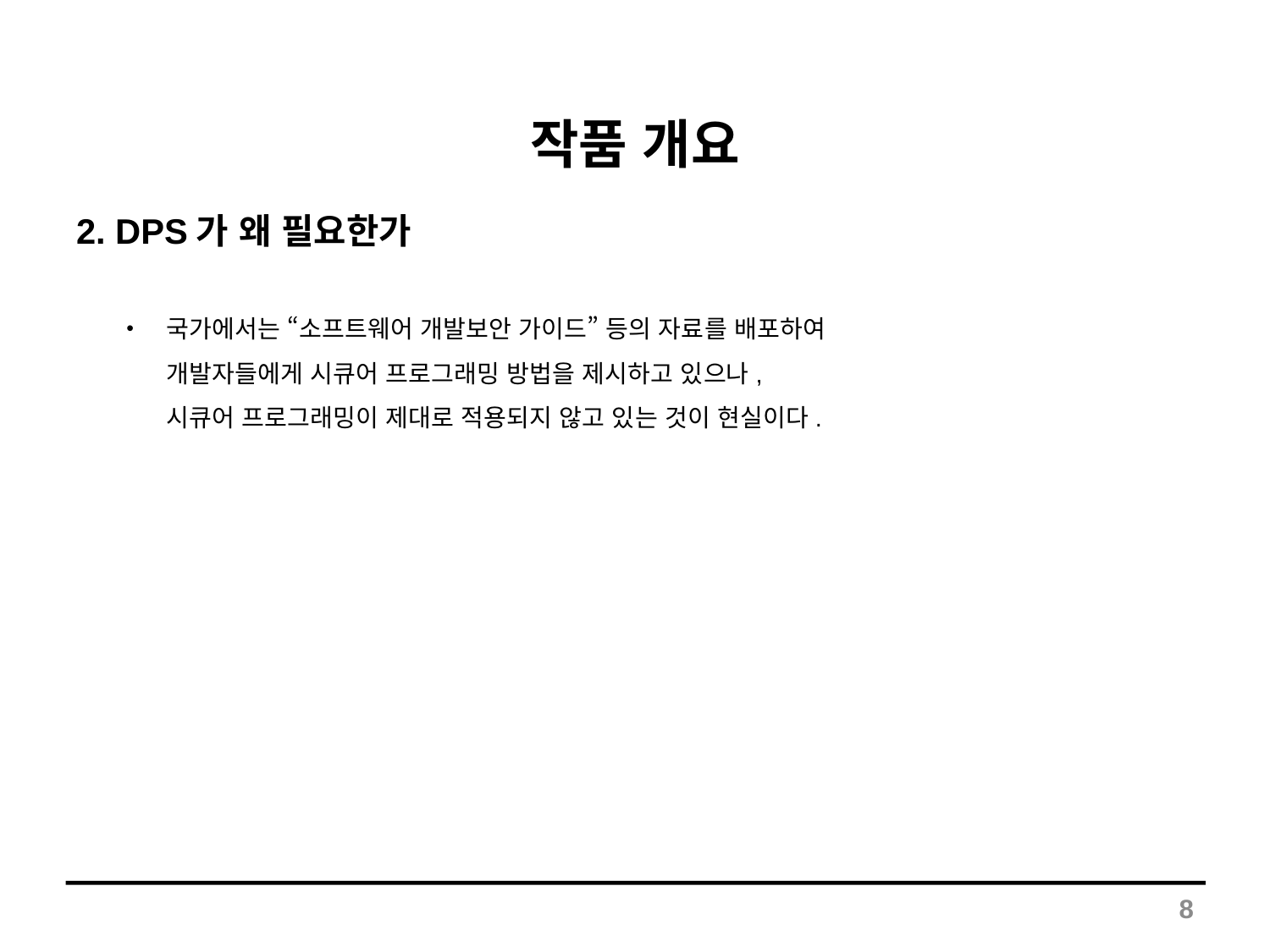

# 작품 개요
2. DPS가 왜 필요한가

국가에서는 “소프트웨어 개발보안 가이드” 등의 자료를 배포하여
개발자들에게 시큐어 프로그래밍 방법을 제시하고 있으나,
시큐어 프로그래밍이 제대로 적용되지 않고 있는 것이 현실이다.
8